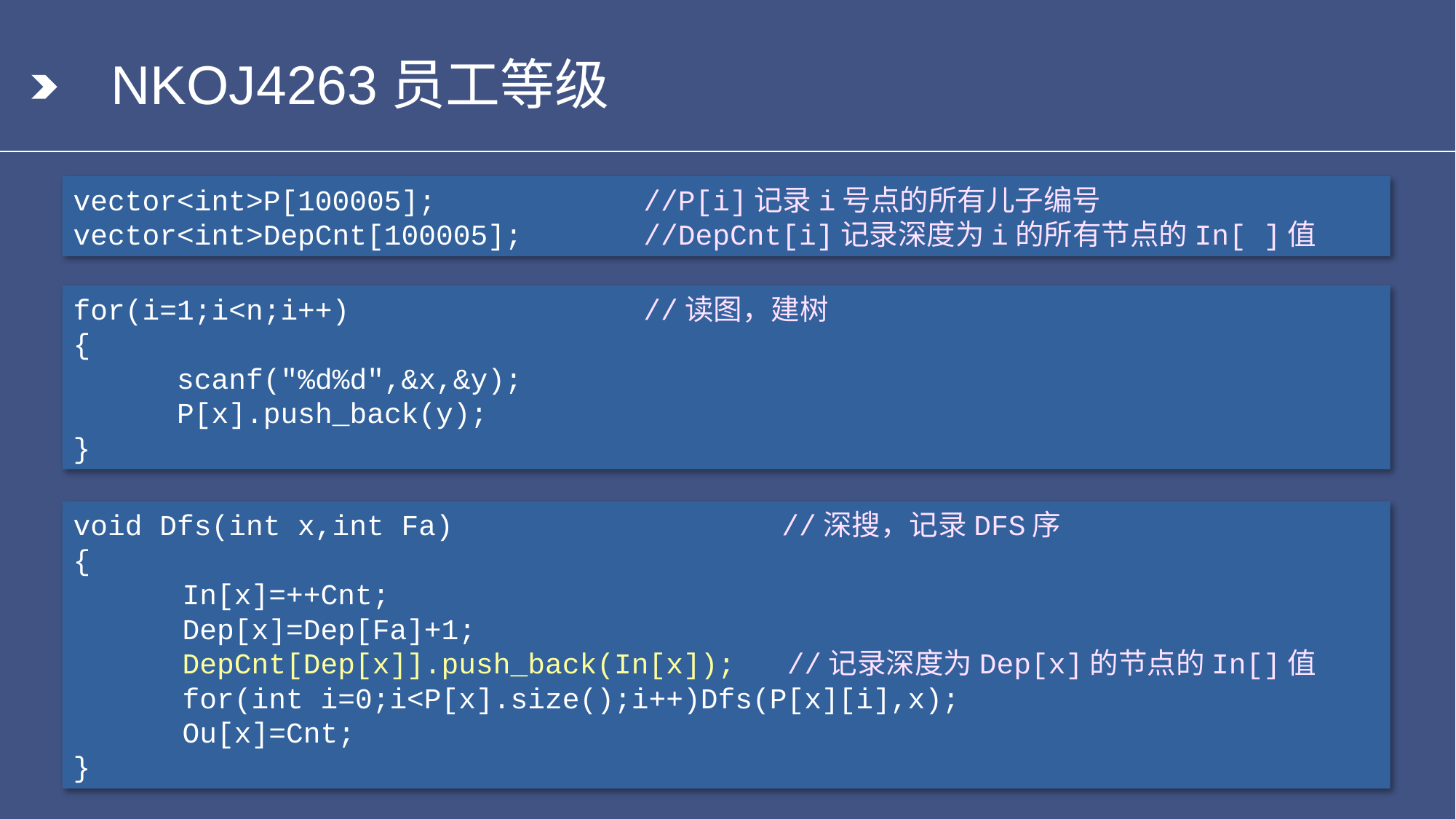

# NKOJ4263员工等级
vector<int>P[100005];            //P[i]记录i号点的所有儿子编号
vector<int>DepCnt[100005];       //DepCnt[i]记录深度为i的所有节点的In[ ]值
for(i=1;i<n;i++)                 //读图，建树
{
      scanf("%d%d",&x,&y);
      P[x].push_back(y);
}
void Dfs(int x,int Fa)                   //深搜，记录DFS序
{
	In[x]=++Cnt;
	Dep[x]=Dep[Fa]+1;
	DepCnt[Dep[x]].push_back(In[x]);   //记录深度为Dep[x]的节点的In[]值
	for(int i=0;i<P[x].size();i++)Dfs(P[x][i],x);
	Ou[x]=Cnt;
}